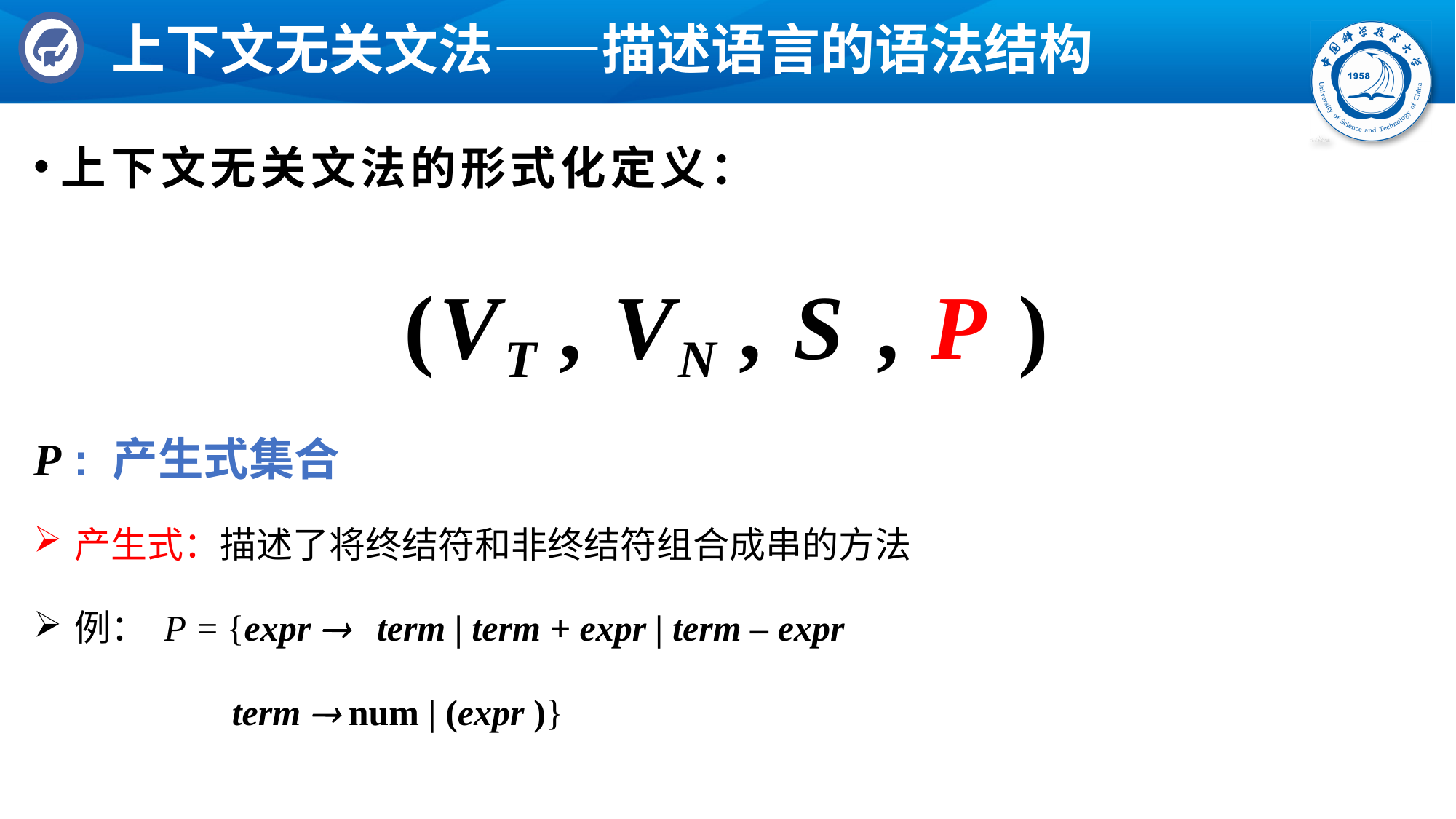

# 上下文无关文法——描述语言的语法结构
上下文无关文法的形式化定义：
(VT , VN , S , P )
P : 产生式集合
产生式：描述了将终结符和非终结符组合成串的方法
例： P  = {expr →   term | term + expr | term – expr
                      term → num | (expr )}